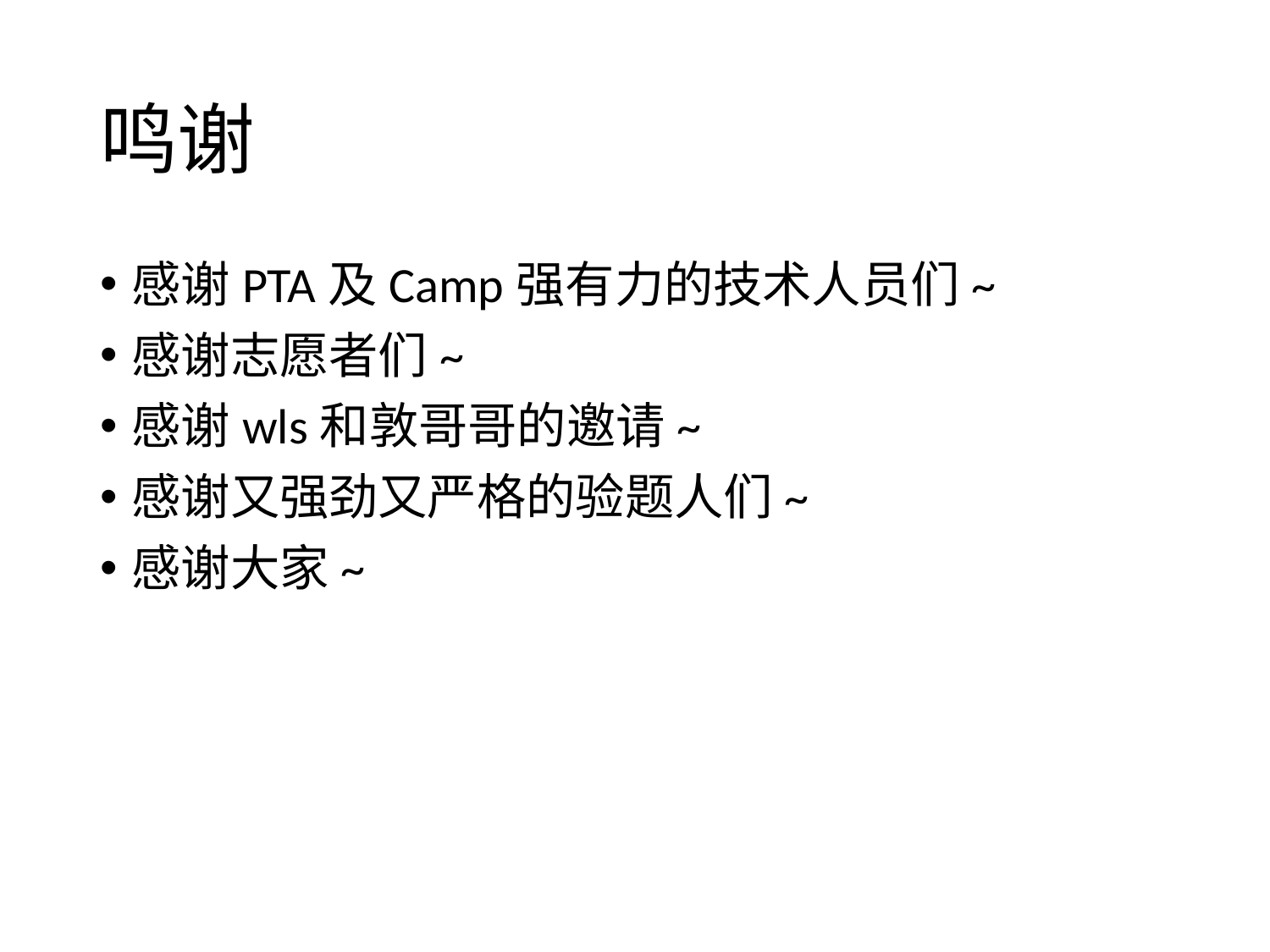

# 鸣谢
感谢PTA及Camp强有力的技术人员们~
感谢志愿者们~
感谢wls和敦哥哥的邀请~
感谢又强劲又严格的验题人们~
感谢大家~